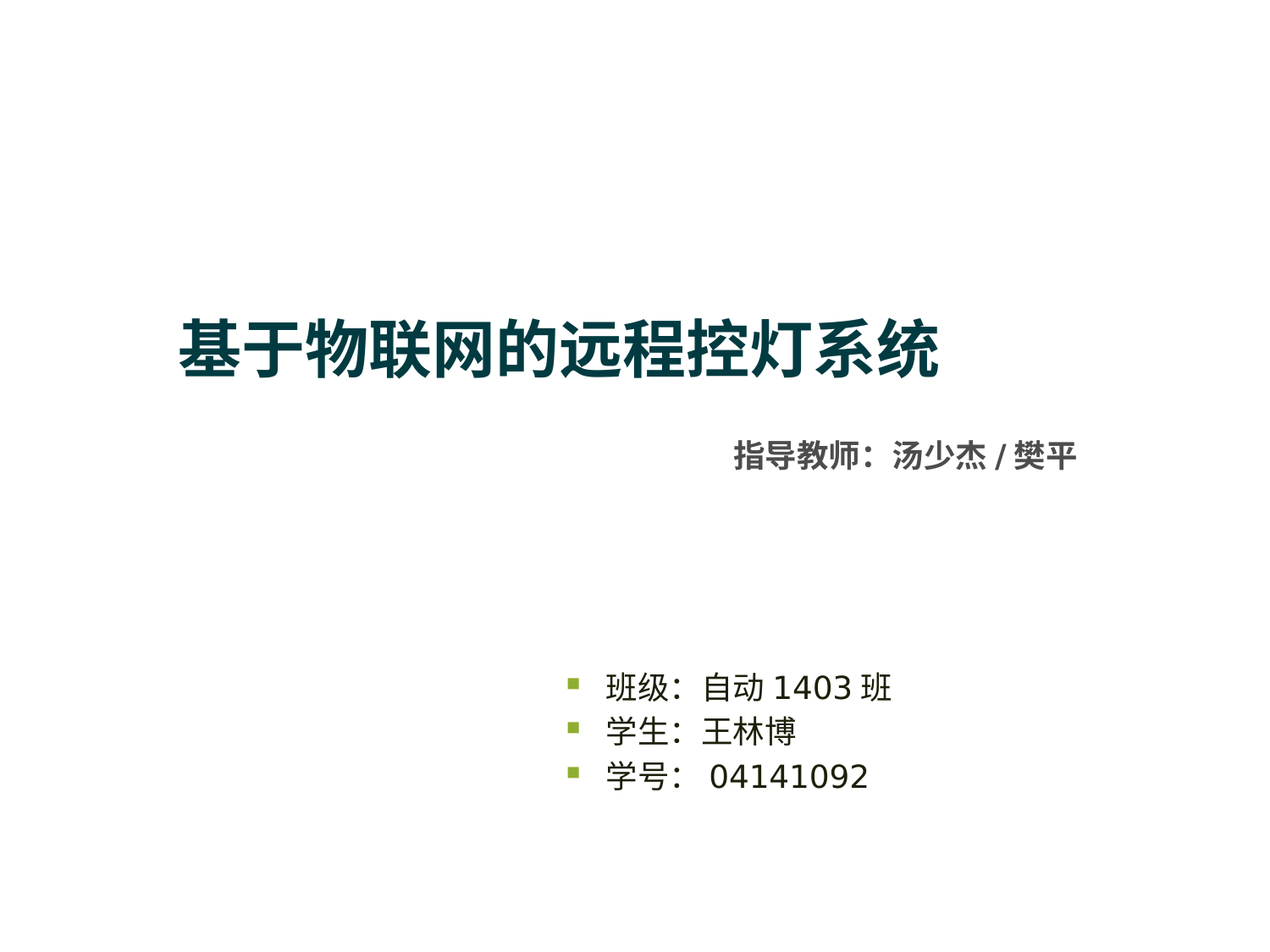

# 基于物联网的远程控灯系统
指导教师：汤少杰/樊平

班级：自动1403班
学生：王林博
学号：04141092